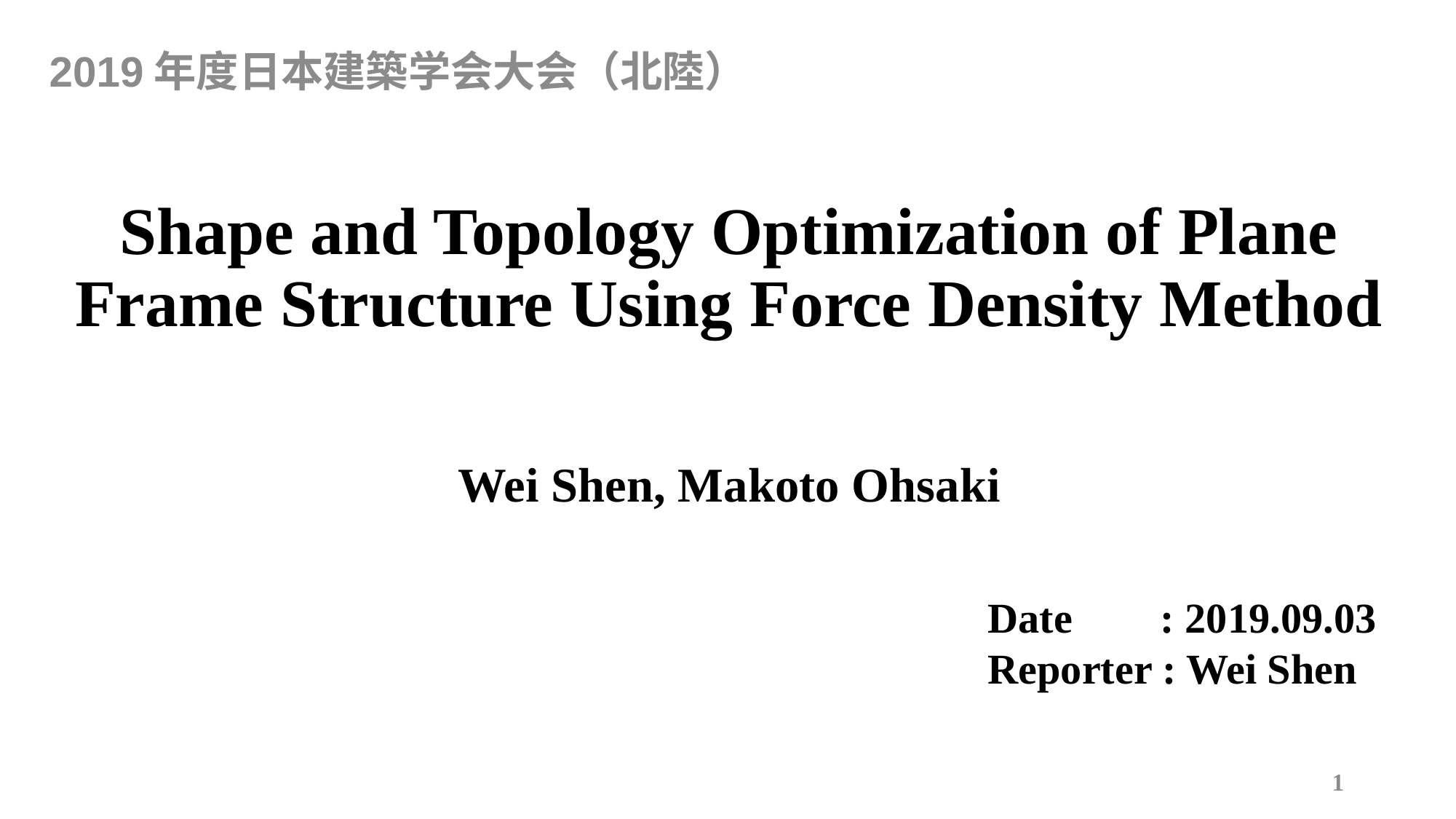

2019年度日本建築学会大会（北陸）
# Shape and Topology Optimization of Plane Frame Structure Using Force Density Method
Wei Shen, Makoto Ohsaki
Date	      : 2019.09.03
Reporter : Wei Shen
1